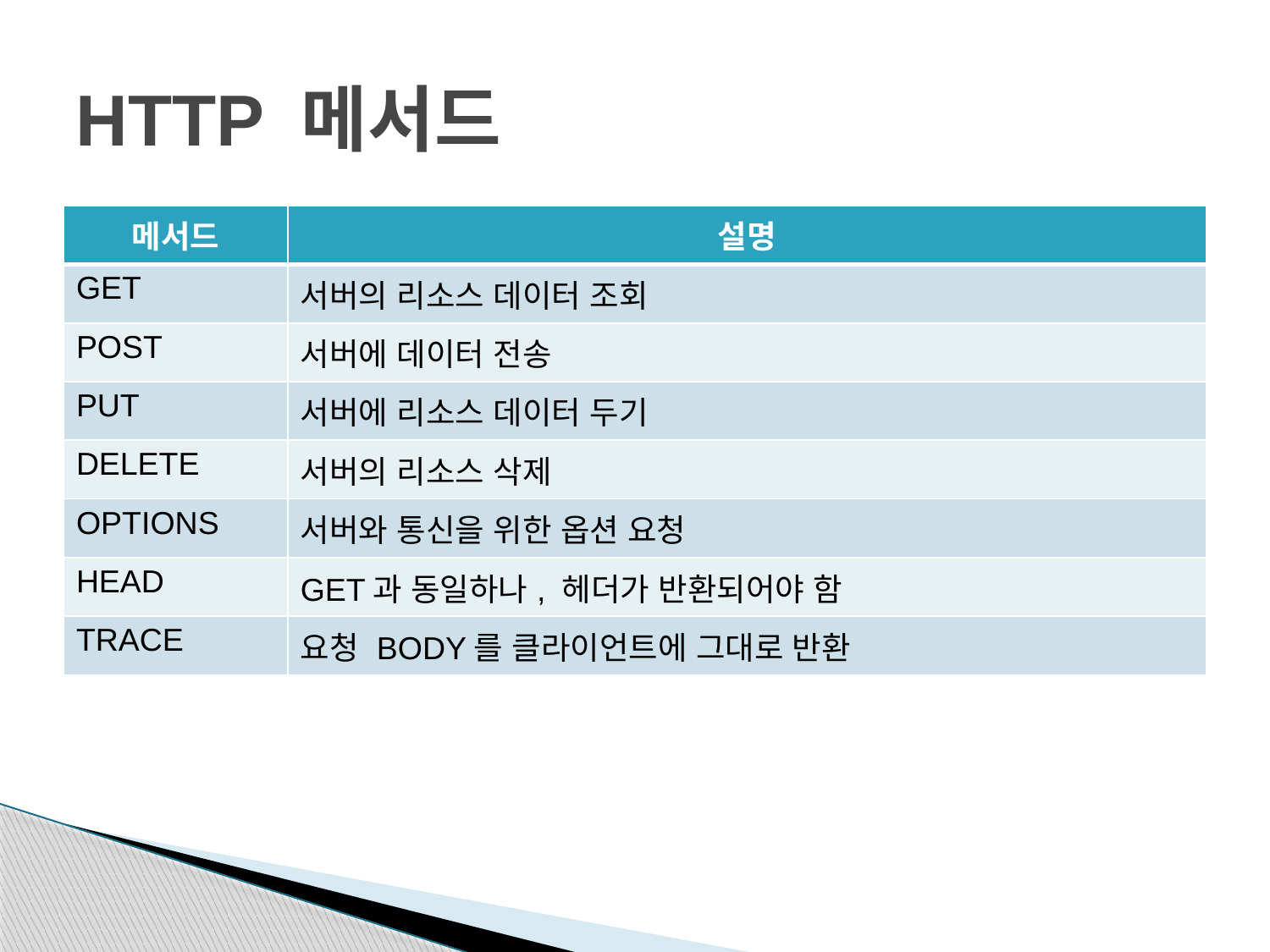

# HTTP 메서드
| 메서드 | 설명 |
| --- | --- |
| GET | 서버의 리소스 데이터 조회 |
| POST | 서버에 데이터 전송 |
| PUT | 서버에 리소스 데이터 두기 |
| DELETE | 서버의 리소스 삭제 |
| OPTIONS | 서버와 통신을 위한 옵션 요청 |
| HEAD | GET과 동일하나, 헤더가 반환되어야 함 |
| TRACE | 요청 BODY를 클라이언트에 그대로 반환 |